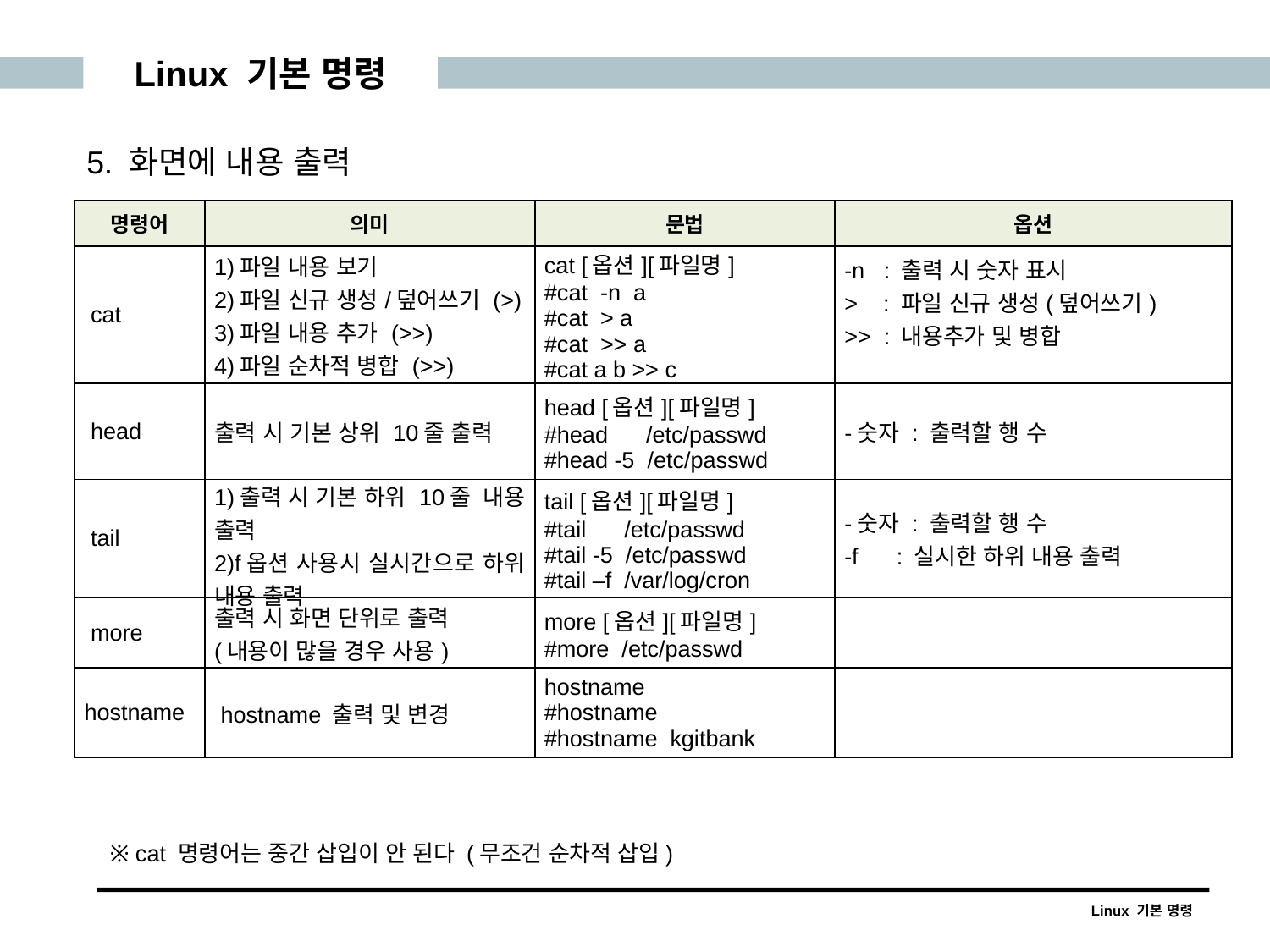

Linux 기본 명령

5. 화면에 내용 출력
| 명령어 | 의미 | 문법 | 옵션 |
| --- | --- | --- | --- |
| cat | 1)파일 내용 보기 2)파일 신규 생성/덮어쓰기 (>) 3)파일 내용 추가 (>>) 4)파일 순차적 병합 (>>) | cat [옵션][파일명] #cat -n a #cat > a #cat >> a #cat a b >> c | -n : 출력 시 숫자 표시 > : 파일 신규 생성(덮어쓰기) >> : 내용추가 및 병합 |
| head | 출력 시 기본 상위 10줄 출력 | head [옵션][파일명] #head /etc/passwd #head -5 /etc/passwd | -숫자 : 출력할 행 수 |
| tail | 1)출력 시 기본 하위 10줄 내용 출력 2)f옵션 사용시 실시간으로 하위 내용 출력 | tail [옵션][파일명] #tail /etc/passwd #tail -5 /etc/passwd #tail –f /var/log/cron | -숫자 : 출력할 행 수 -f : 실시한 하위 내용 출력 |
| more | 출력 시 화면 단위로 출력 (내용이 많을 경우 사용) | more [옵션][파일명] #more /etc/passwd |  |
| hostname | hostname 출력 및 변경 | hostname #hostname #hostname kgitbank |  |
※ cat 명령어는 중간 삽입이 안 된다 (무조건 순차적 삽입)

Linux 기본 명령